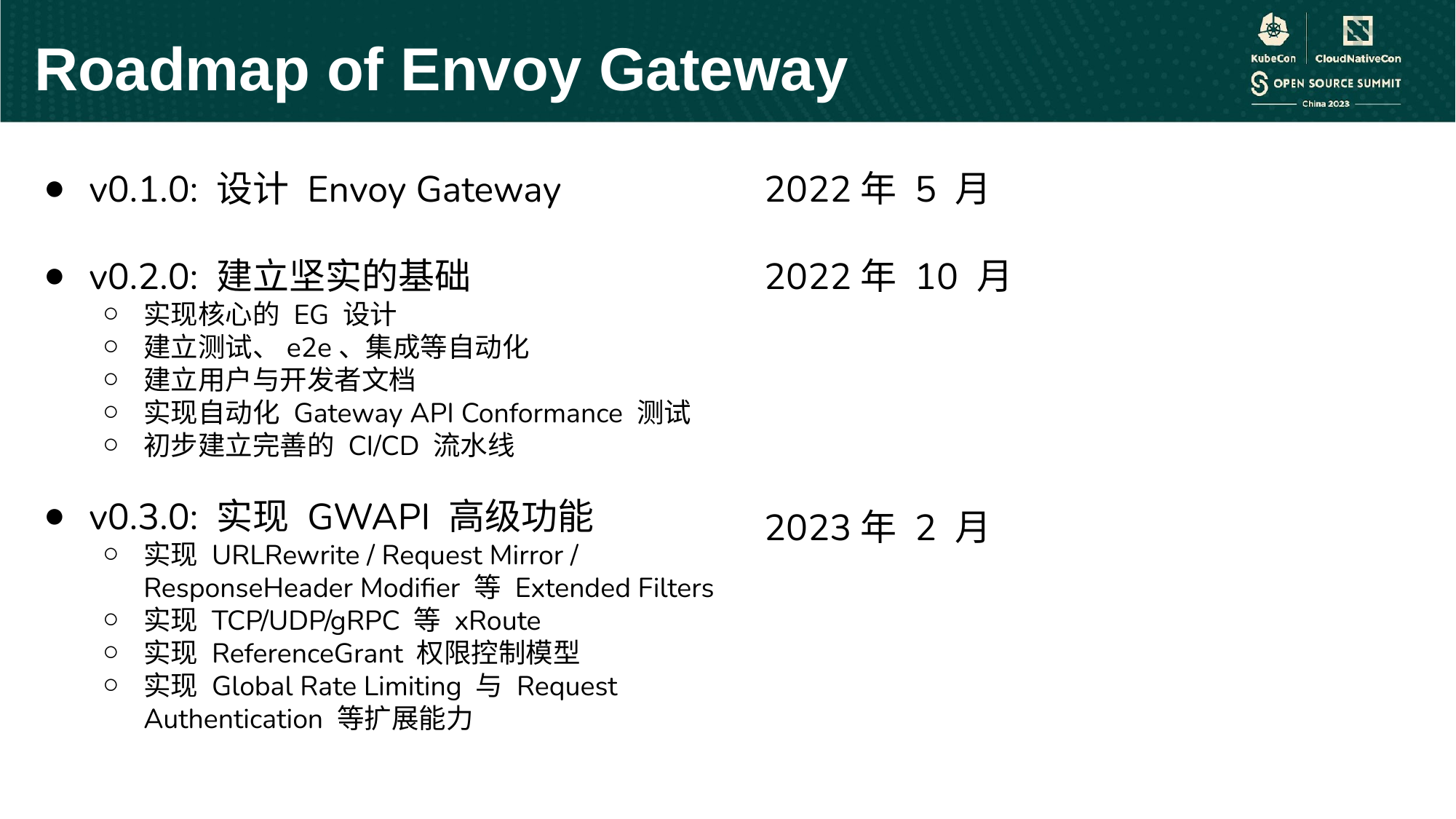

Roadmap of Envoy Gateway
v0.1.0: 设计 Envoy Gateway

v0.2.0: 建立坚实的基础
实现核心的 EG 设计
建立测试、e2e、集成等自动化
建立用户与开发者文档
实现自动化 Gateway API Conformance 测试
初步建立完善的 CI/CD 流水线

v0.3.0: 实现 GWAPI 高级功能
实现 URLRewrite / Request Mirror / ResponseHeader Modifier 等 Extended Filters
实现 TCP/UDP/gRPC 等 xRoute
实现 ReferenceGrant 权限控制模型
实现 Global Rate Limiting 与 Request Authentication 等扩展能力
2022年 5 月

2022年 10 月

2023年 2 月